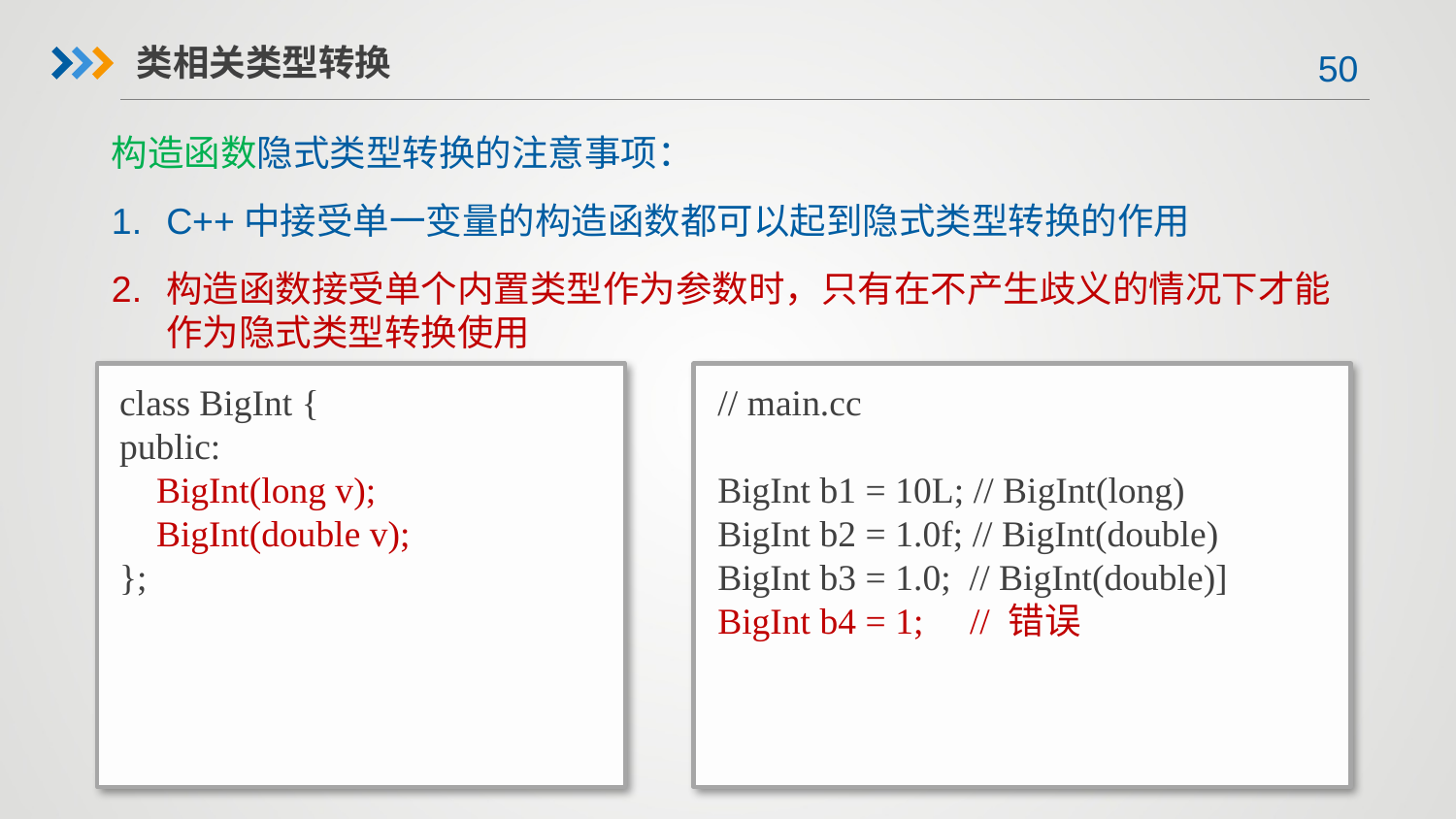

类相关类型转换
构造函数隐式类型转换的注意事项：
C++中接受单一变量的构造函数都可以起到隐式类型转换的作用
构造函数接受单个内置类型作为参数时，只有在不产生歧义的情况下才能作为隐式类型转换使用

class BigInt {
public:
    BigInt(long v);
    BigInt(double v);
};

// main.cc

BigInt b1 = 10L; // BigInt(long)
BigInt b2 = 1.0f; // BigInt(double)
BigInt b3 = 1.0;  // BigInt(double)]
BigInt b4 = 1;     // 错误